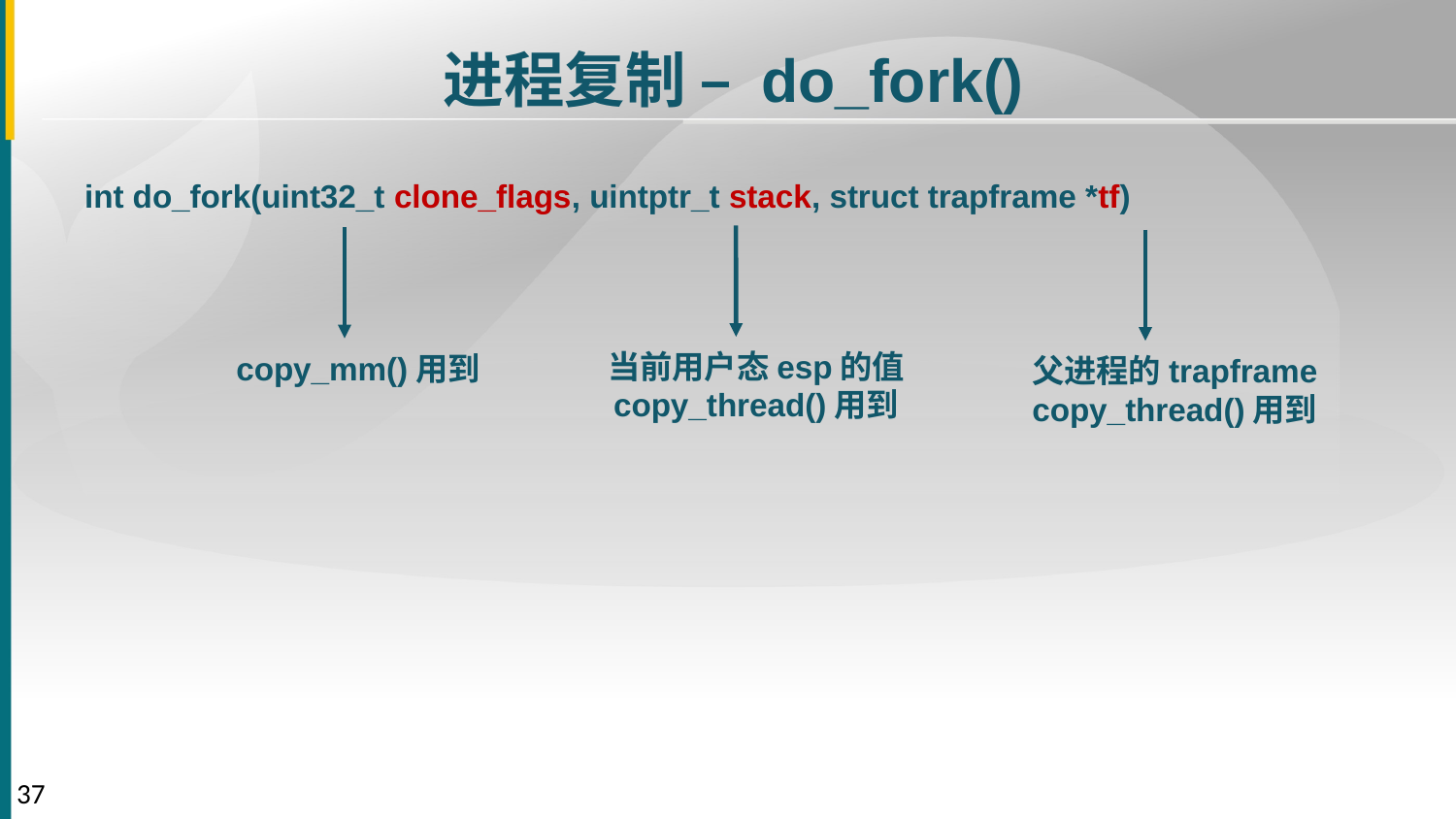

进程复制 – do_fork()
int do_fork(uint32_t clone_flags, uintptr_t stack, struct trapframe *tf)
当前用户态esp的值
copy_thread()用到
copy_mm()用到
父进程的trapframe
copy_thread()用到
37